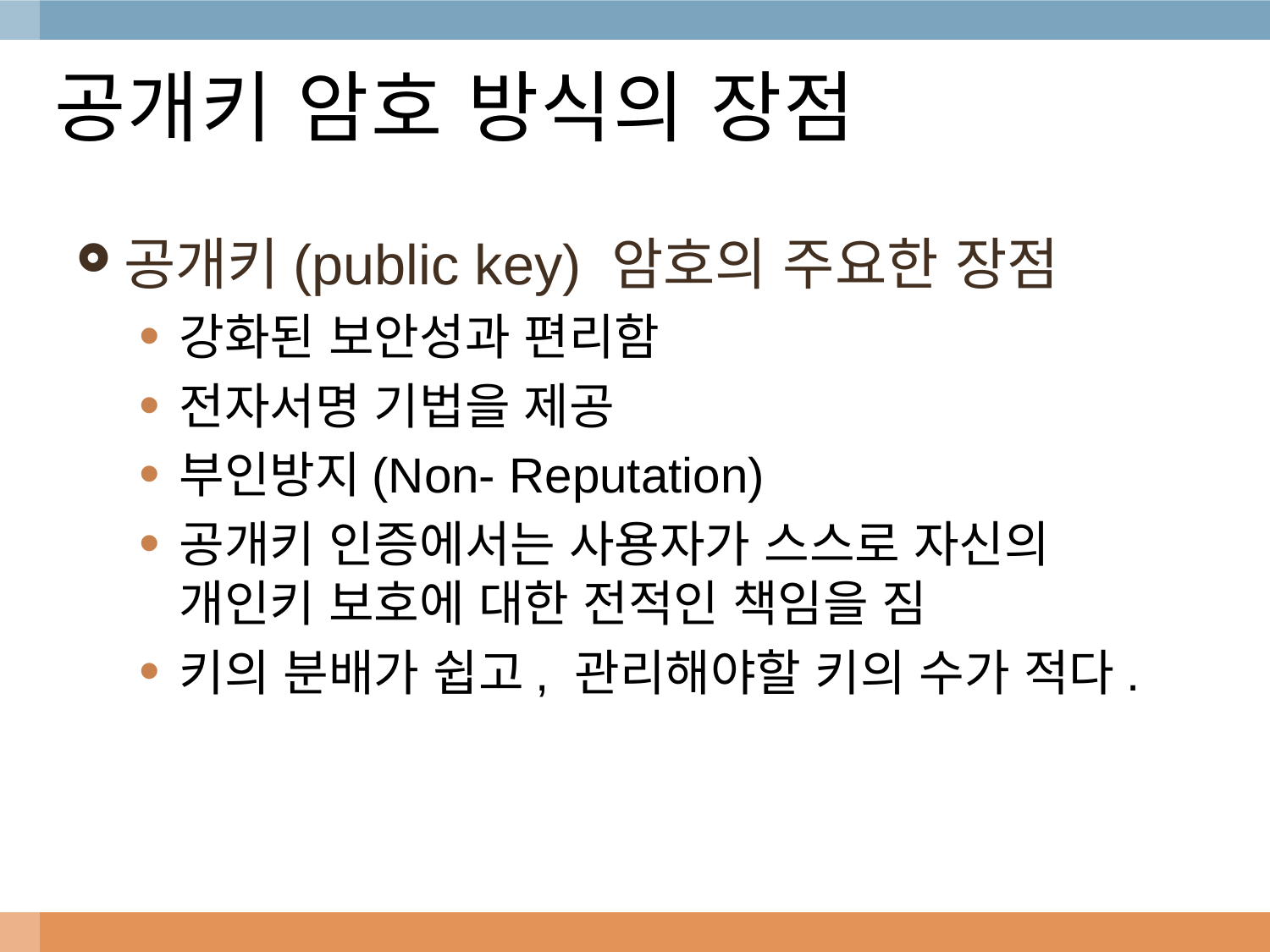

# 공개키 암호 방식의 장점
공개키(public key) 암호의 주요한 장점
강화된 보안성과 편리함
전자서명 기법을 제공
부인방지(Non- Reputation)
공개키 인증에서는 사용자가 스스로 자신의 개인키 보호에 대한 전적인 책임을 짐
키의 분배가 쉽고, 관리해야할 키의 수가 적다.